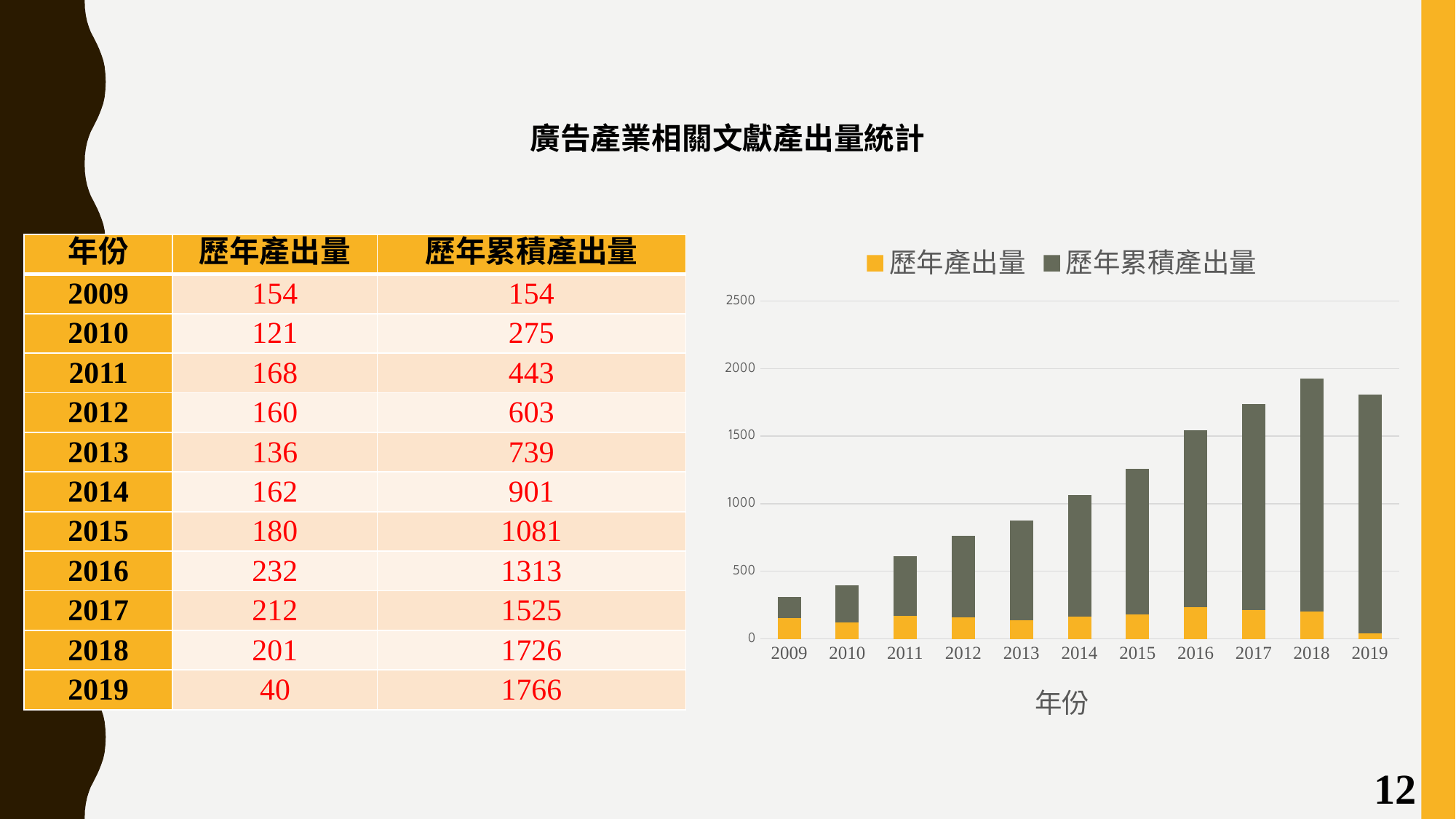

廣告產業相關文獻產出量統計

### Chart

| Category | 歷年產出量 | 歷年累積產出量 | 欄2 |
|---|---|---|---|
| 2009 | 154.0 | 154.0 | None |
| 2010 | 121.0 | 275.0 | None |
| 2011 | 168.0 | 443.0 | None |
| 2012 | 160.0 | 603.0 | None |
| 2013 | 136.0 | 739.0 | None |
| 2014 | 162.0 | 901.0 | None |
| 2015 | 180.0 | 1081.0 | None |
| 2016 | 232.0 | 1313.0 | None |
| 2017 | 212.0 | 1525.0 | None |
| 2018 | 201.0 | 1726.0 | None |
| 2019 | 40.0 | 1766.0 | None |
| 年份 | 歷年產出量 | 歷年累積產出量 |
| --- | --- | --- |
| 2009 | 154 | 154 |
| 2010 | 121 | 275 |
| 2011 | 168 | 443 |
| 2012 | 160 | 603 |
| 2013 | 136 | 739 |
| 2014 | 162 | 901 |
| 2015 | 180 | 1081 |
| 2016 | 232 | 1313 |
| 2017 | 212 | 1525 |
| 2018 | 201 | 1726 |
| 2019 | 40 | 1766 |
12